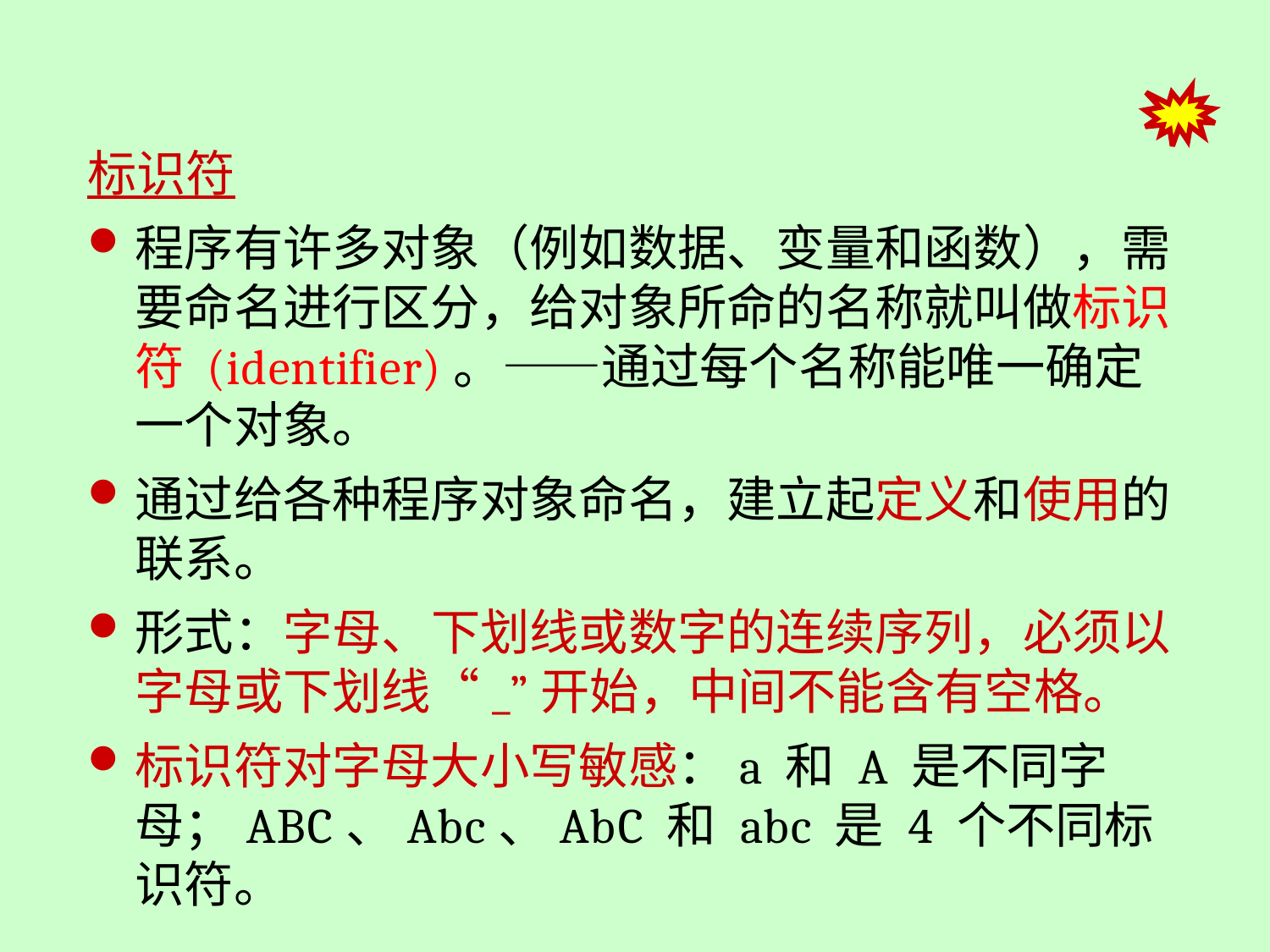

标识符
程序有许多对象（例如数据、变量和函数），需要命名进行区分，给对象所命的名称就叫做标识符 (identifier)。——通过每个名称能唯一确定一个对象。
通过给各种程序对象命名，建立起定义和使用的联系。
形式：字母、下划线或数字的连续序列，必须以字母或下划线“_”开始，中间不能含有空格。
标识符对字母大小写敏感：a 和 A 是不同字母；ABC、Abc、AbC 和 abc 是 4 个不同标识符。
5